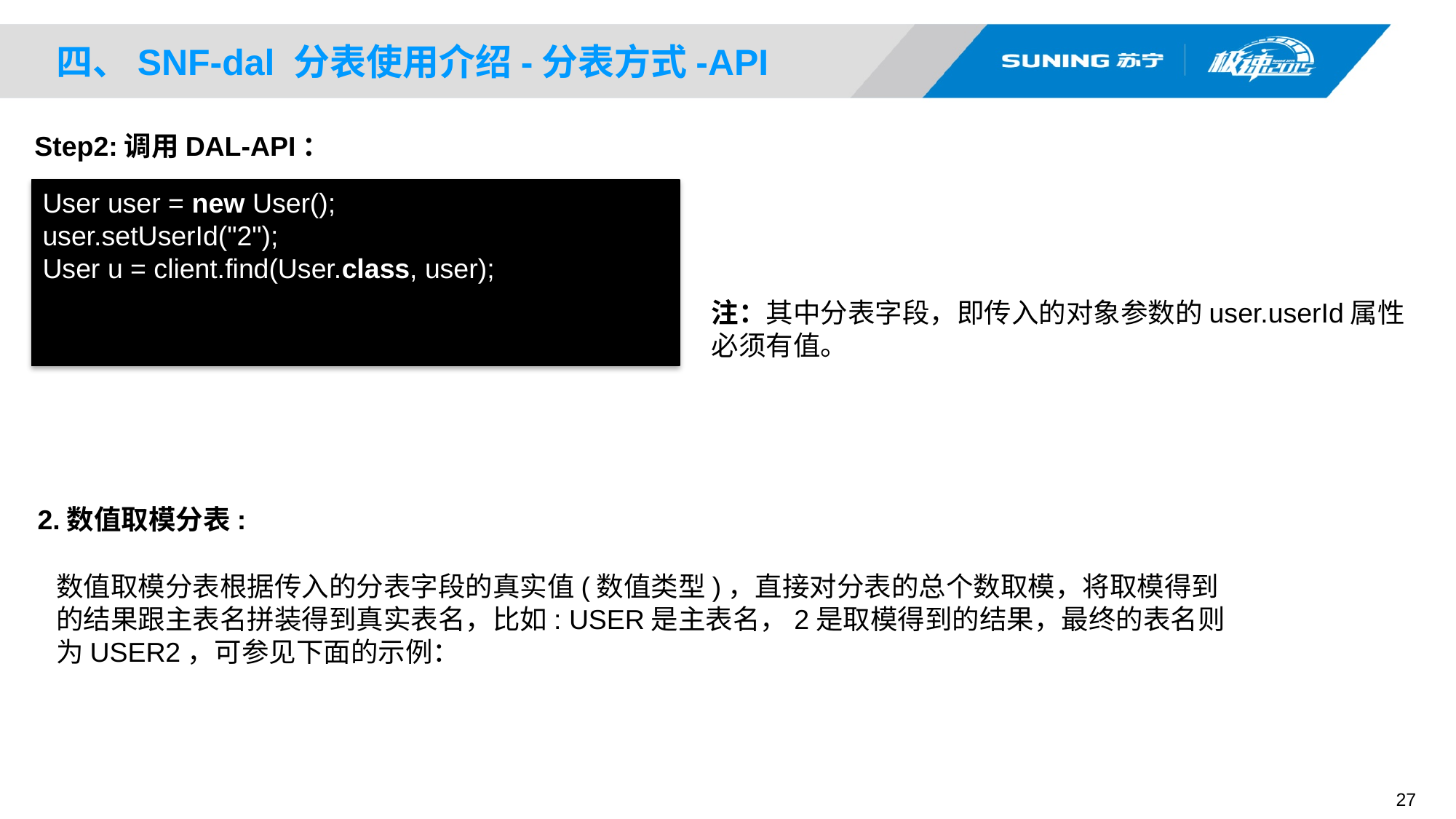

# 四、SNF-dal 分表使用介绍-分表方式-API
Step2:调用DAL-API：
User user = new User();
user.setUserId("2");
User u = client.find(User.class, user);
注：其中分表字段，即传入的对象参数的user.userId属性必须有值。
2.数值取模分表:
数值取模分表根据传入的分表字段的真实值(数值类型)，直接对分表的总个数取模，将取模得到的结果跟主表名拼装得到真实表名，比如: USER是主表名，2是取模得到的结果，最终的表名则为USER2，可参见下面的示例：